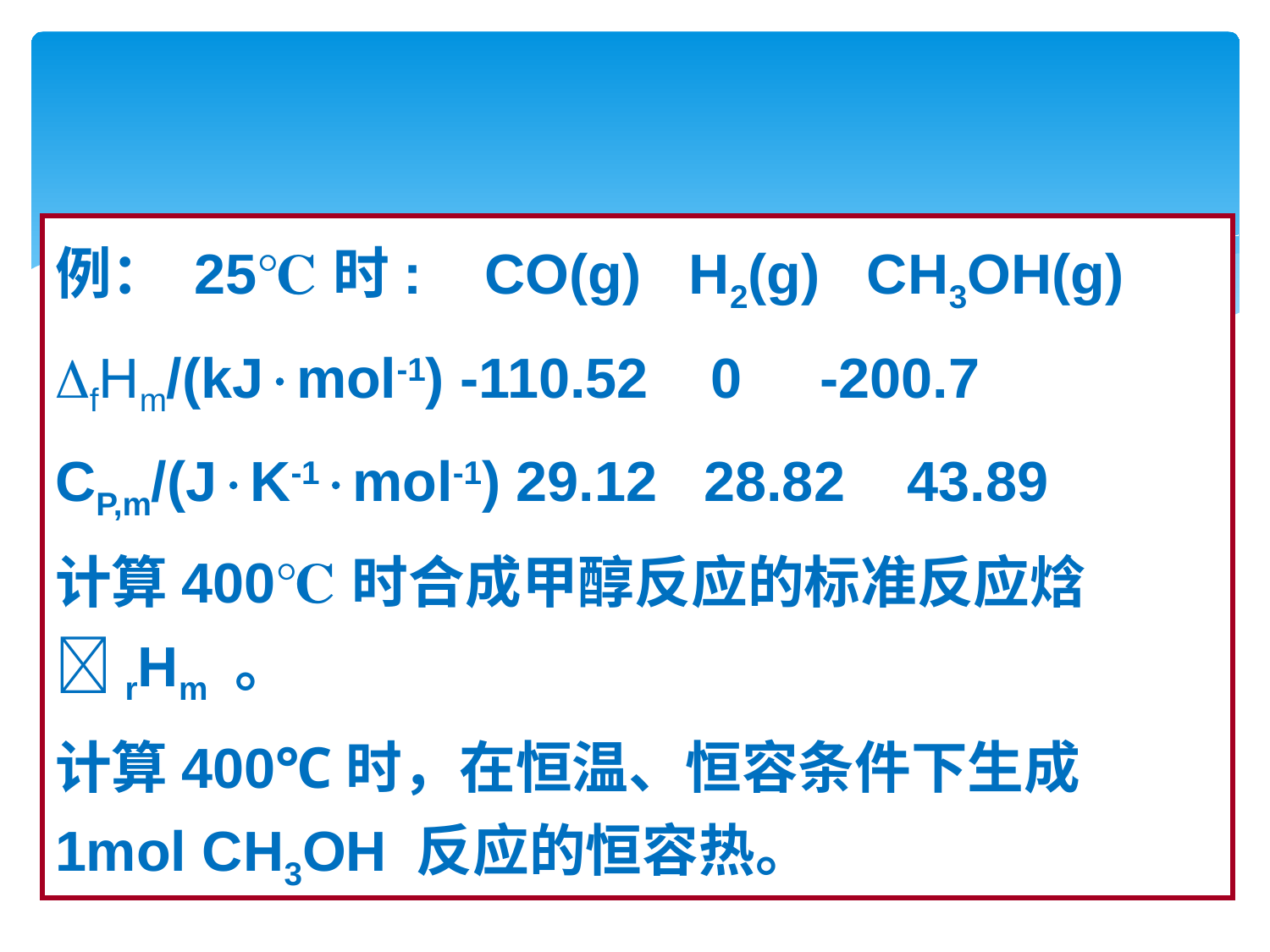

例： 25℃时:    CO(g)   H2(g)   CH3OH(g)
ΔfHm/(kJ⋅mol-1) -110.52    0     -200.7
CP,m/(J⋅K-1⋅mol-1) 29.12   28.82    43.89
计算400℃时合成甲醇反应的标准反应焓ΔrHm 。
计算400℃时，在恒温、恒容条件下生成1mol CH3OH 反应的恒容热。